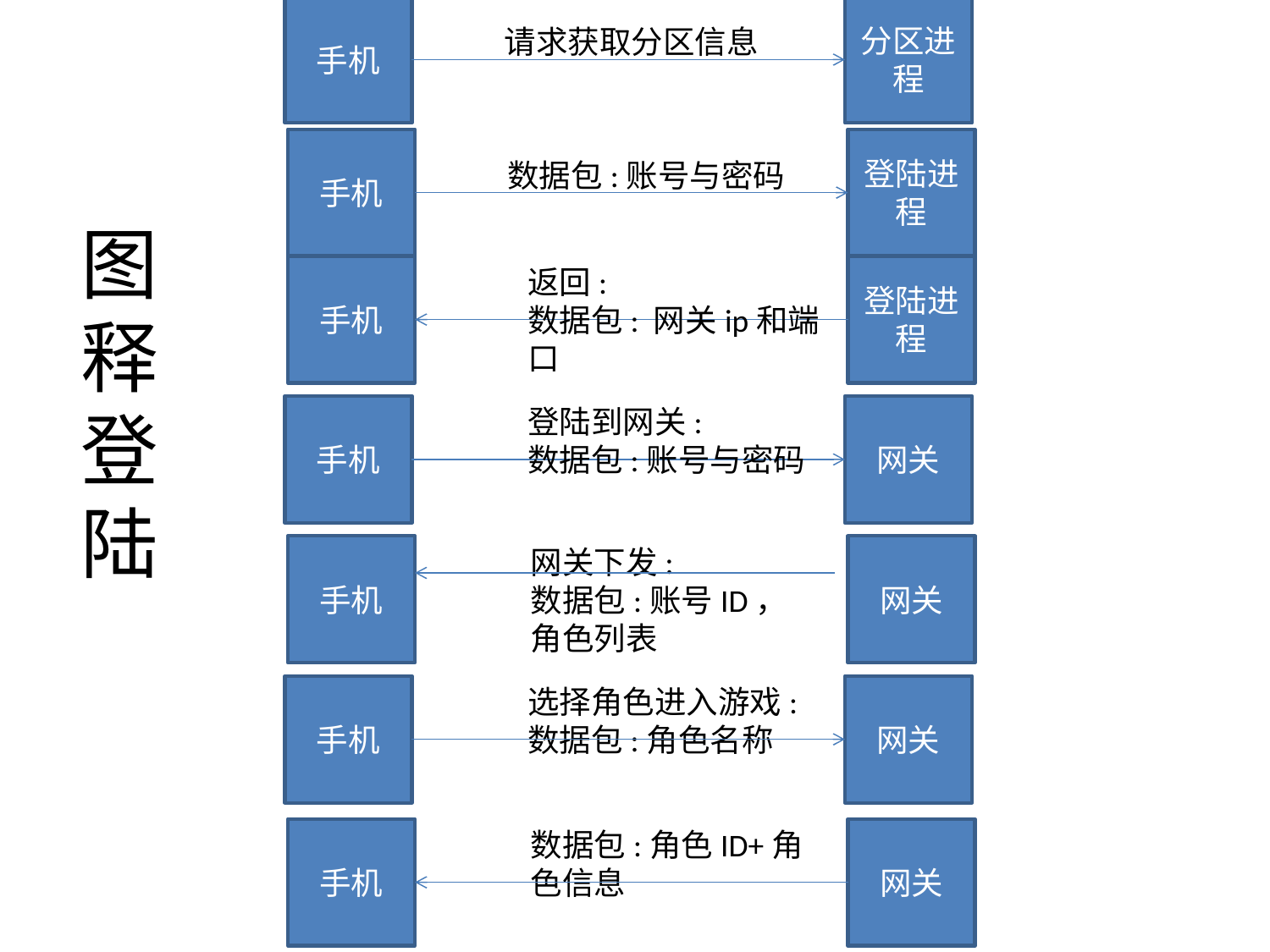

手机
分区进程
请求获取分区信息
# 图释登陆
手机
登陆进程
数据包:账号与密码
手机
返回:
数据包: 网关ip和端口
登陆进程
手机
登陆到网关:
数据包:账号与密码

网关
手机
网关下发:
数据包:账号ID，角色列表
网关
手机
选择角色进入游戏:
数据包:角色名称
网关
手机
数据包:角色ID+角色信息
网关